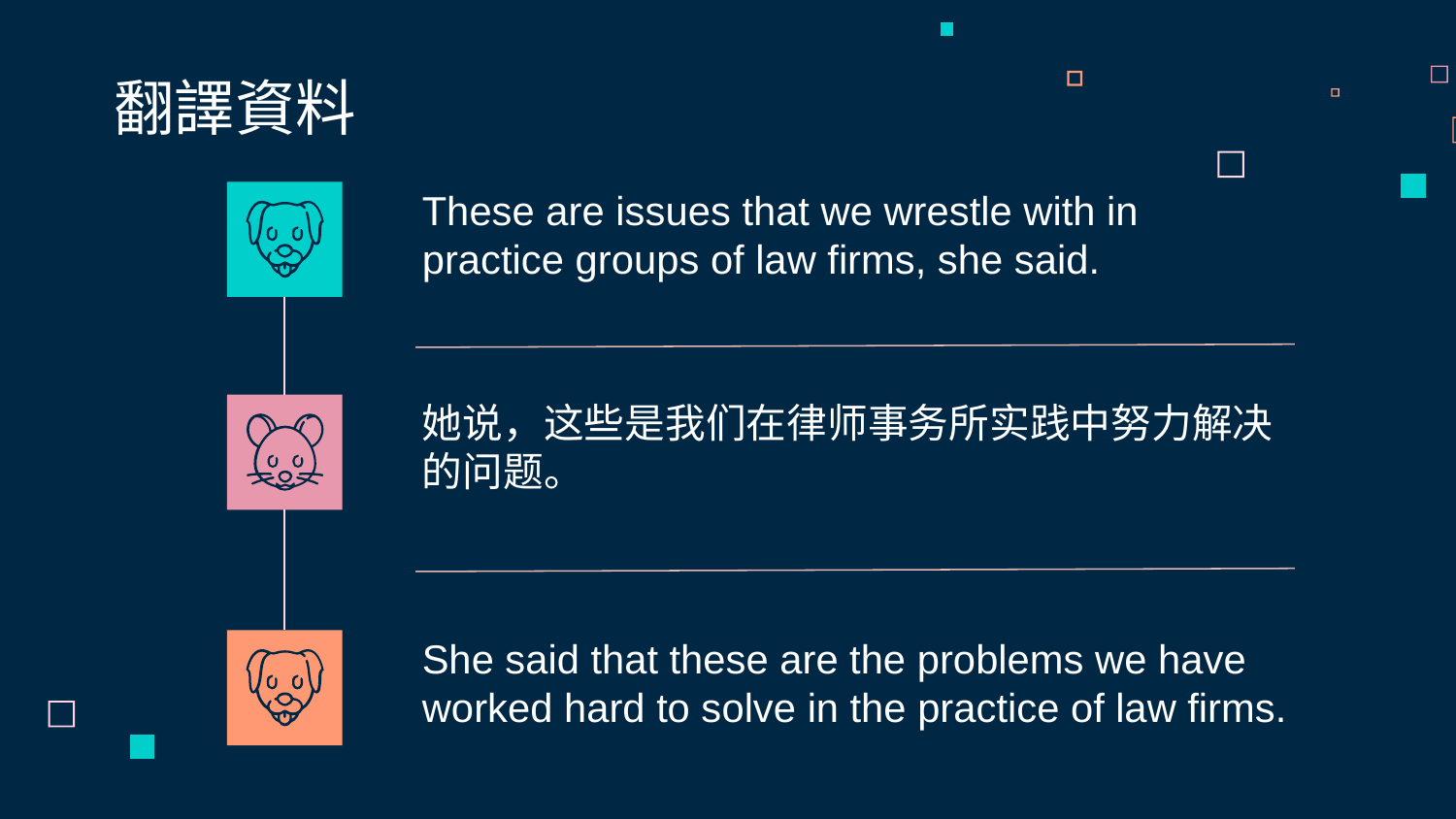

翻譯資料

These are issues that we wrestle with in practice groups of law firms, she said.

她说，这些是我们在律师事务所实践中努力解决的问题。

She said that these are the problems we have worked hard to solve in the practice of law firms.